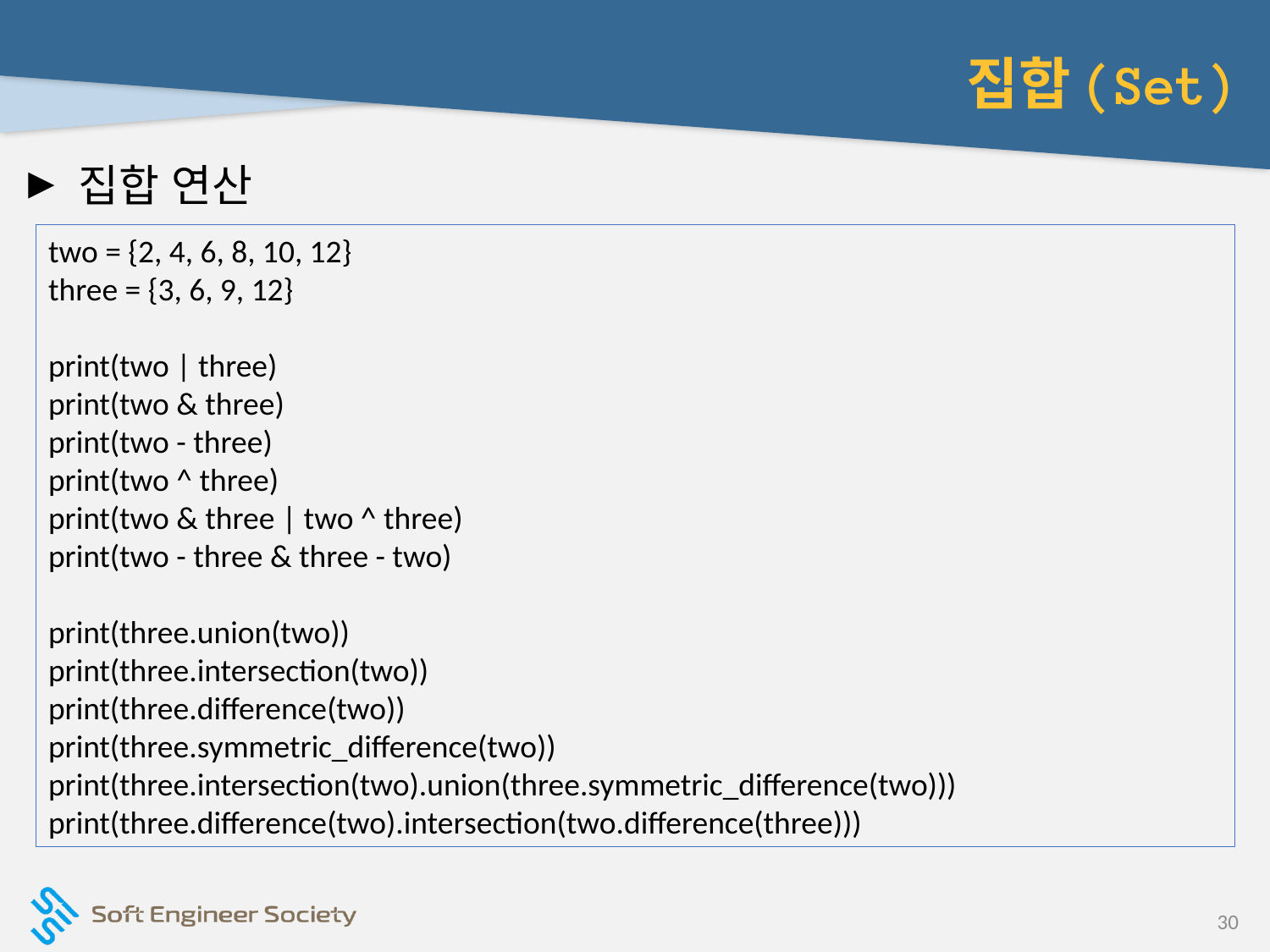

# 집합(Set)
집합 연산
two = {2, 4, 6, 8, 10, 12}
three = {3, 6, 9, 12}

print(two | three)
print(two & three)
print(two - three)
print(two ^ three)
print(two & three | two ^ three)
print(two - three & three - two)

print(three.union(two))
print(three.intersection(two))
print(three.difference(two))
print(three.symmetric_difference(two))
print(three.intersection(two).union(three.symmetric_difference(two)))
print(three.difference(two).intersection(two.difference(three)))
30